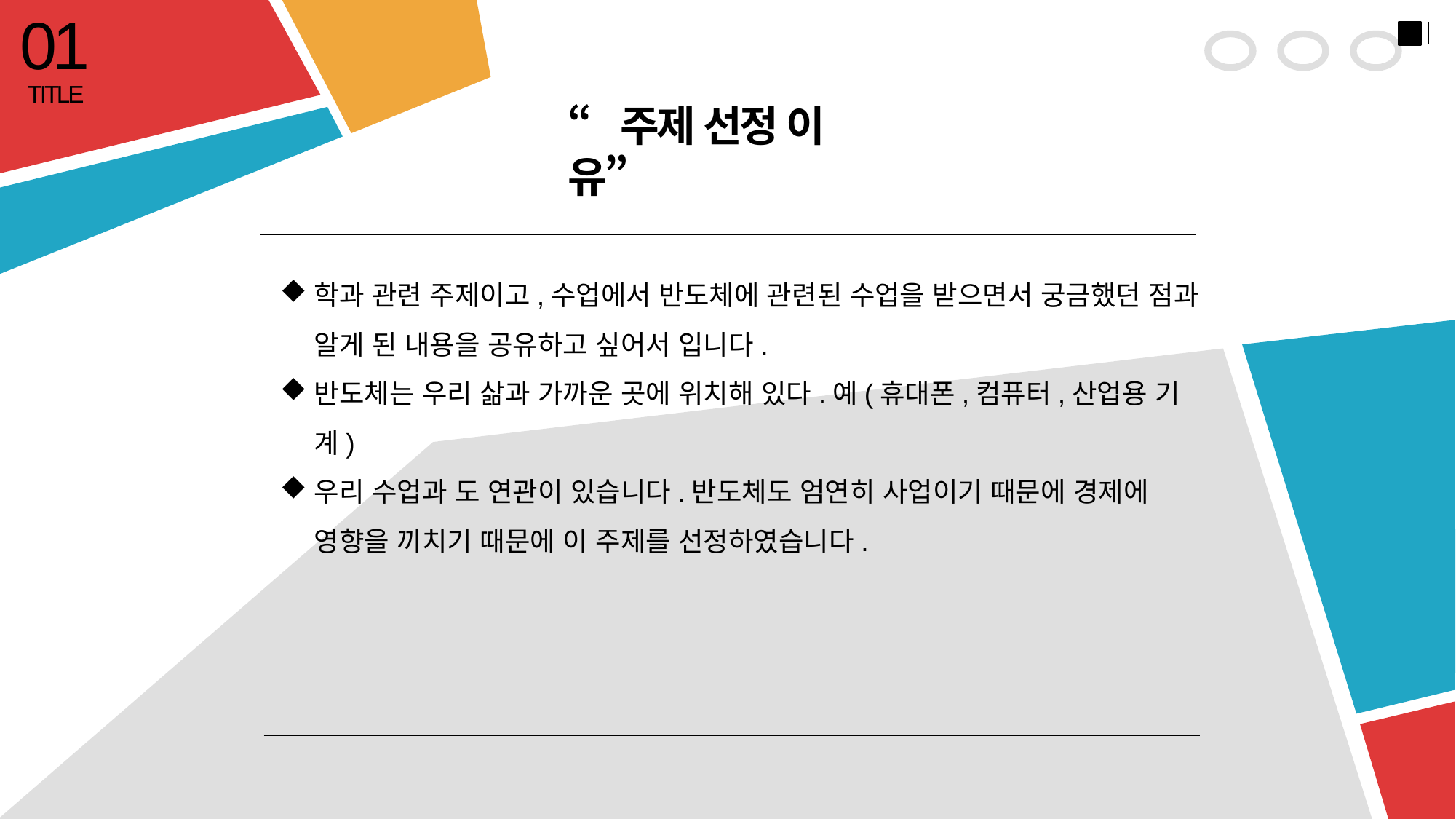

01
 TITLE

“주제 선정 이유”

학과 관련 주제이고,수업에서 반도체에 관련된 수업을 받으면서 궁금했던 점과 알게 된 내용을 공유하고 싶어서 입니다.
반도체는 우리 삶과 가까운 곳에 위치해 있다.예(휴대폰,컴퓨터,산업용 기계)
우리 수업과 도 연관이 있습니다.반도체도 엄연히 사업이기 때문에 경제에 영향을 끼치기 때문에 이 주제를 선정하였습니다.